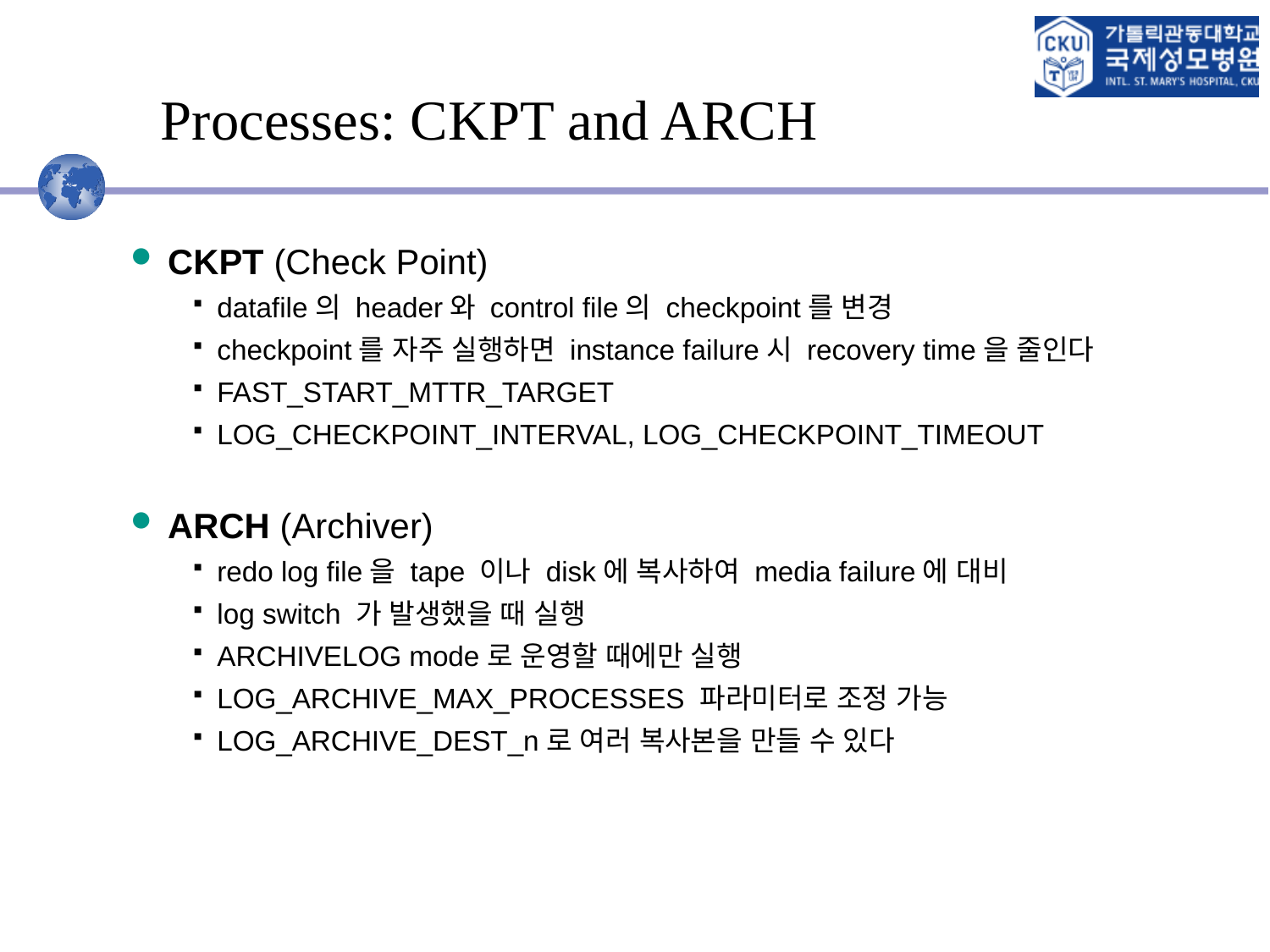

# Processes: CKPT and ARCH
CKPT (Check Point)
datafile의 header와 control file의 checkpoint를 변경
checkpoint를 자주 실행하면 instance failure시 recovery time을 줄인다
FAST_START_MTTR_TARGET
LOG_CHECKPOINT_INTERVAL, LOG_CHECKPOINT_TIMEOUT

ARCH (Archiver)
redo log file을 tape 이나 disk에 복사하여 media failure에 대비
log switch 가 발생했을 때 실행
ARCHIVELOG mode로 운영할 때에만 실행
LOG_ARCHIVE_MAX_PROCESSES 파라미터로 조정 가능
LOG_ARCHIVE_DEST_n로 여러 복사본을 만들 수 있다